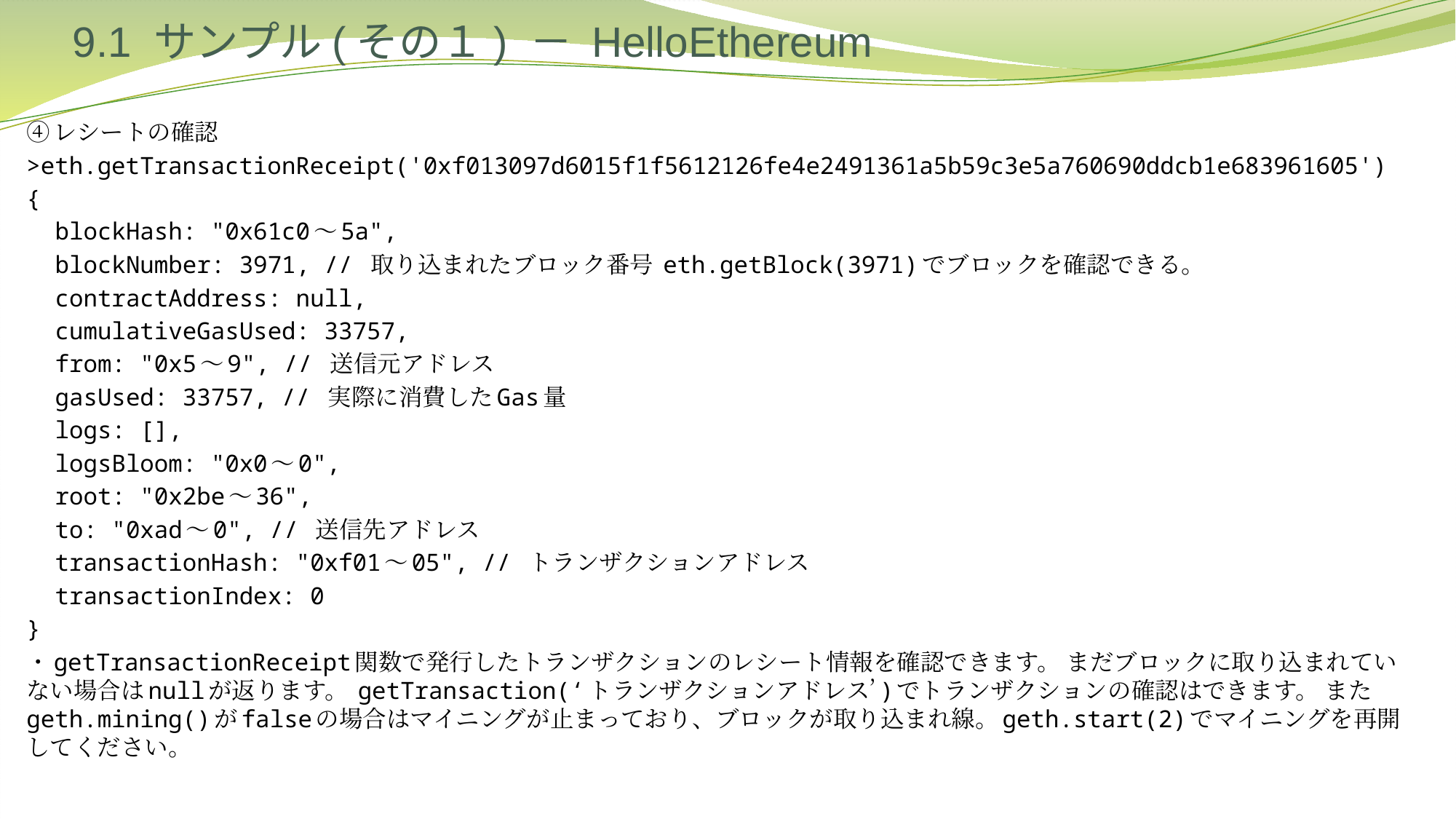

# 9.1 サンプル(その１) － HelloEthereum

④レシートの確認
>eth.getTransactionReceipt('0xf013097d6015f1f5612126fe4e2491361a5b59c3e5a760690ddcb1e683961605')
{
  blockHash: "0x61c0～5a",
  blockNumber: 3971, // 取り込まれたブロック番号 eth.getBlock(3971)でブロックを確認できる。
  contractAddress: null,
  cumulativeGasUsed: 33757,
  from: "0x5～9", // 送信元アドレス
  gasUsed: 33757, // 実際に消費したGas量
  logs: [],
  logsBloom: "0x0～0",
  root: "0x2be～36",
  to: "0xad～0", // 送信先アドレス
  transactionHash: "0xf01～05", // トランザクションアドレス
  transactionIndex: 0
}
・getTransactionReceipt関数で発行したトランザクションのレシート情報を確認できます。 まだブロックに取り込まれていない場合はnullが返ります。 getTransaction(‘トランザクションアドレス’)でトランザクションの確認はできます。 またgeth.mining()がfalseの場合はマイニングが止まっており、ブロックが取り込まれ線。geth.start(2)でマイニングを再開してください。